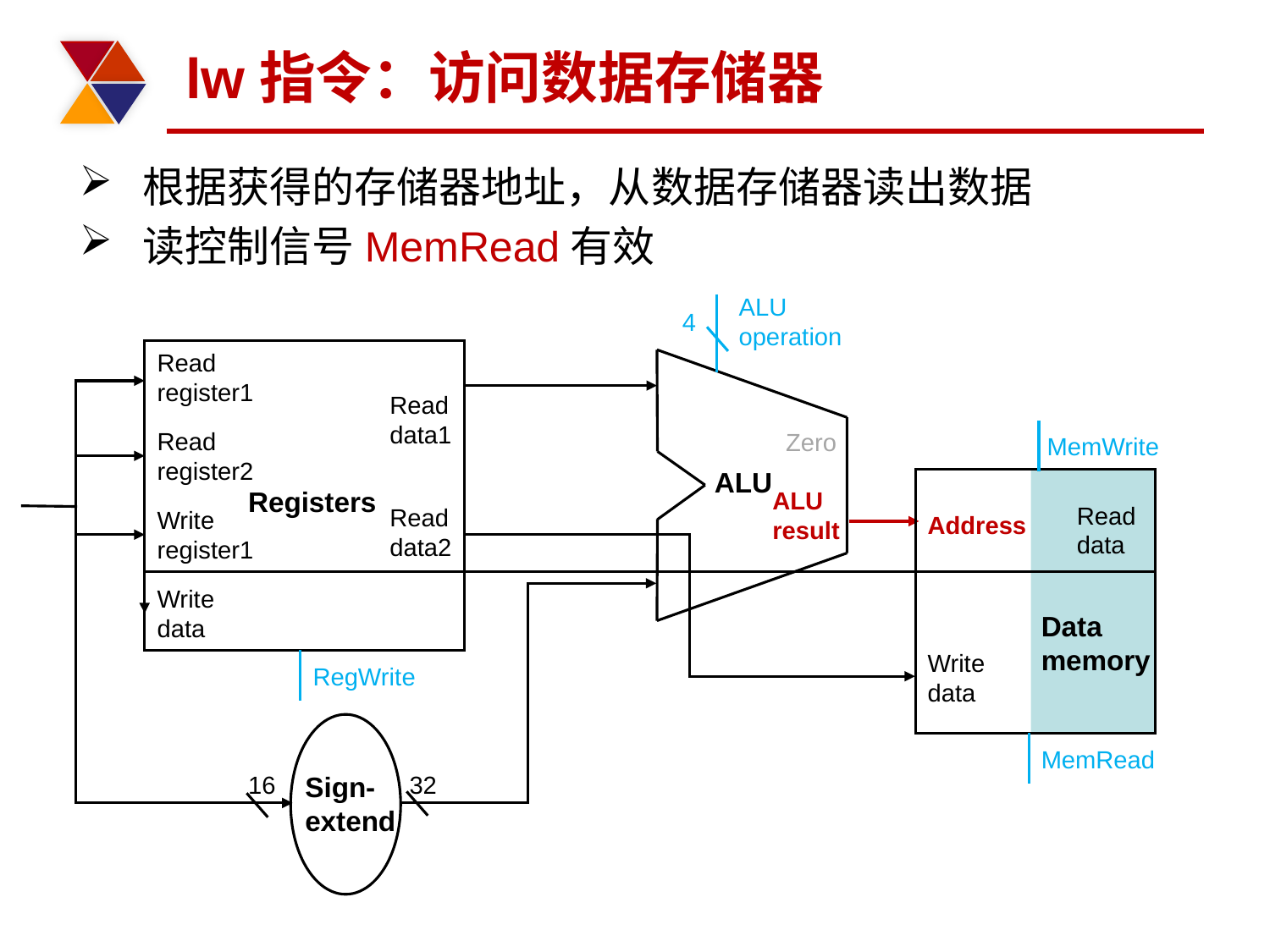

# lw指令：访问数据存储器
根据获得的存储器地址，从数据存储器读出数据
读控制信号MemRead有效
ALU operation
4

Zero
ALU
ALU
result

Read
register1
Read
data1
Read
register2
Registers
Read
data2
Write
register1
Write
data
MemWrite

Read
data
Address
Data
memory
Write
data
MemRead

RegWrite

Sign-
extend
16
32